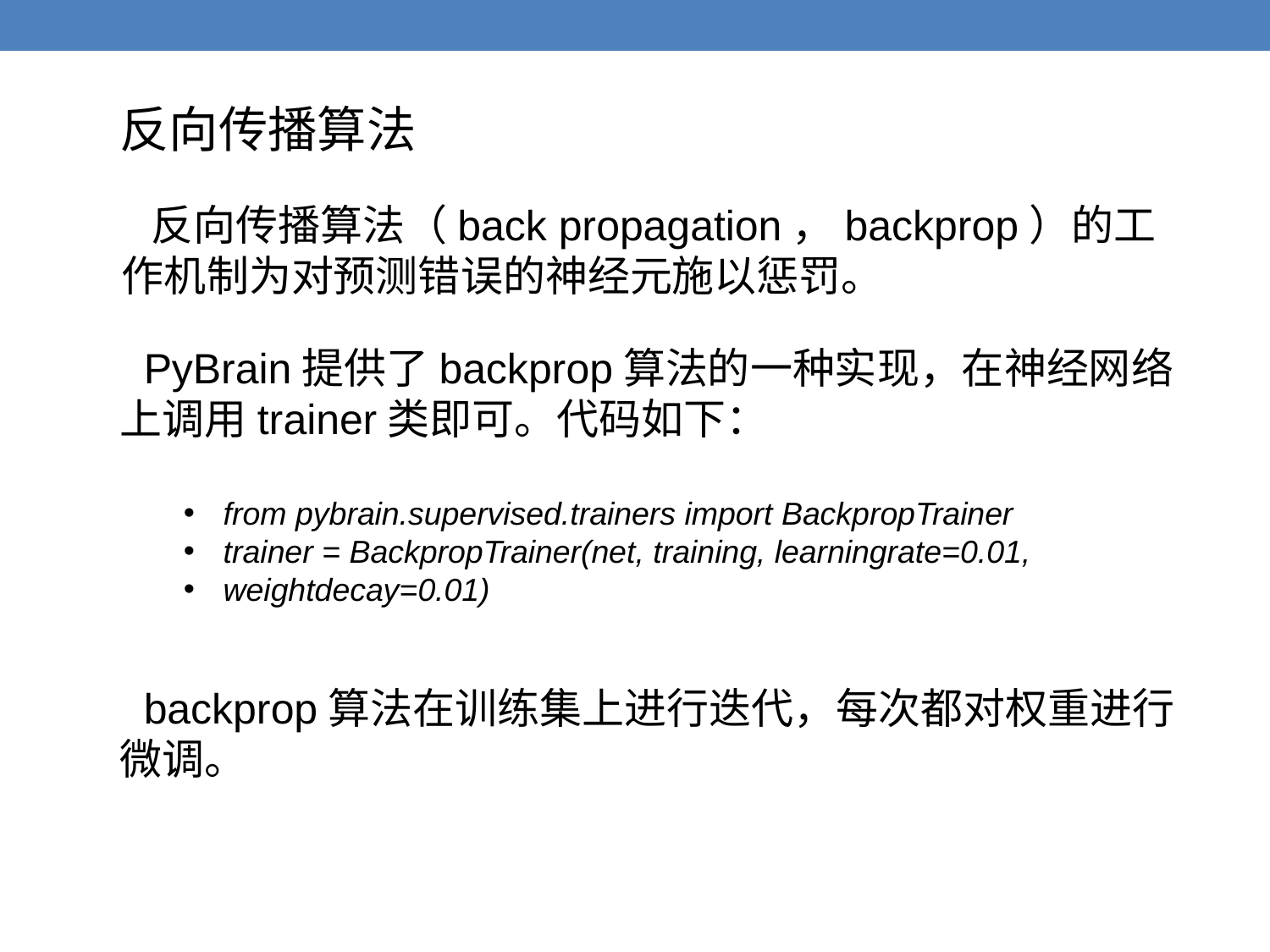

反向传播算法
  反向传播算法（back propagation，backprop）的工作机制为对预测错误的神经元施以惩罚。
  PyBrain提供了backprop算法的一种实现，在神经网络上调用trainer类即可。代码如下：

from pybrain.supervised.trainers import BackpropTrainer
trainer = BackpropTrainer(net, training, learningrate=0.01,
weightdecay=0.01)
  backprop算法在训练集上进行迭代，每次都对权重进行微调。